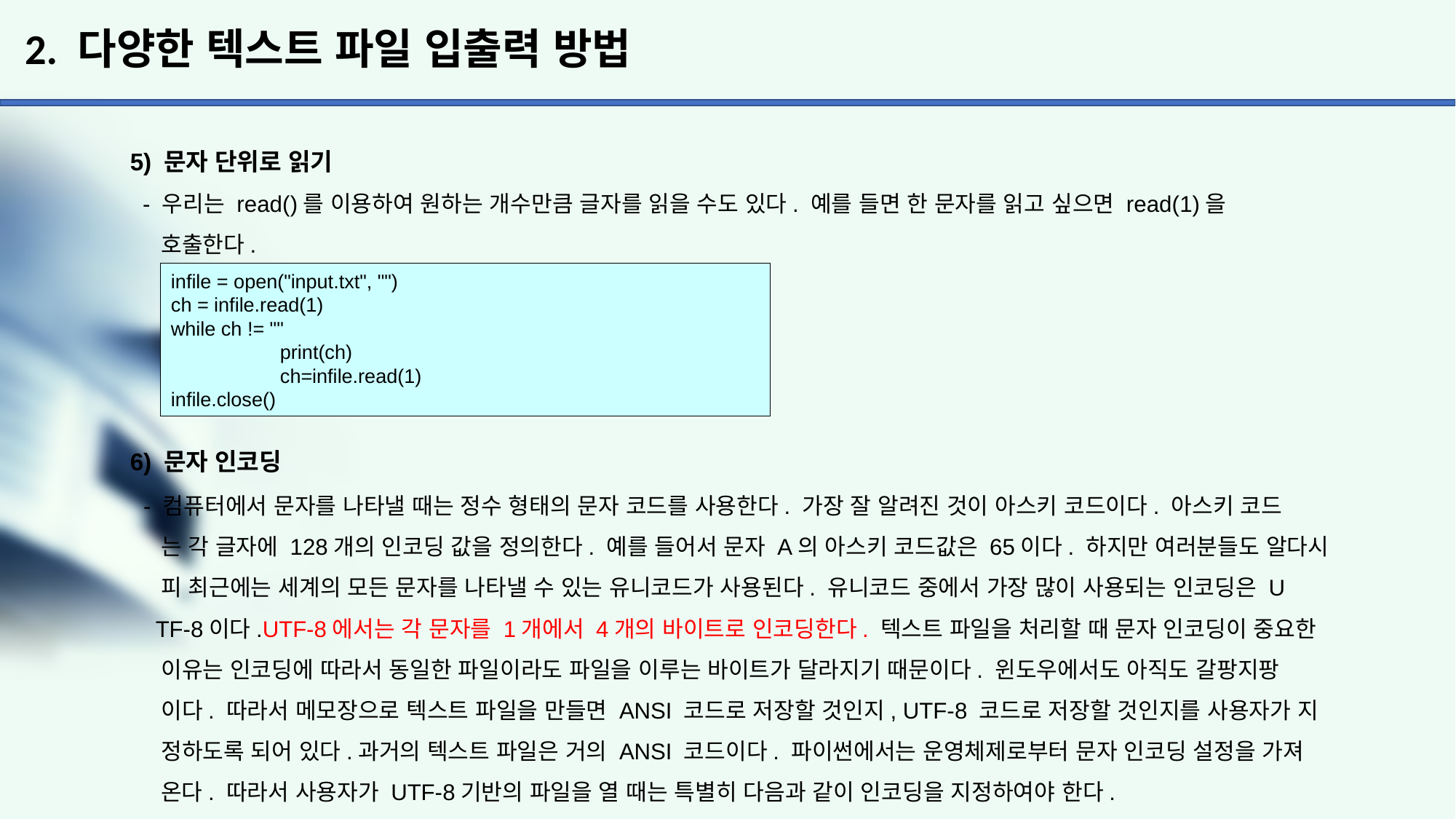

# 2. 다양한 텍스트 파일 입출력 방법
5) 문자 단위로 읽기
  - 우리는 read()를 이용하여 원하는 개수만큼 글자를 읽을 수도 있다. 예를 들면 한 문자를 읽고 싶으면 read(1)을
    호출한다.

6) 문자 인코딩
  - 컴퓨터에서 문자를 나타낼 때는 정수 형태의 문자 코드를 사용한다. 가장 잘 알려진 것이 아스키 코드이다. 아스키 코드
    는 각 글자에 128개의 인코딩 값을 정의한다. 예를 들어서 문자 A의 아스키 코드값은 65이다. 하지만 여러분들도 알다시
    피 최근에는 세계의 모든 문자를 나타낼 수 있는 유니코드가 사용된다. 유니코드 중에서 가장 많이 사용되는 인코딩은 U
    TF-8이다.UTF-8에서는 각 문자를 1개에서 4개의 바이트로 인코딩한다. 텍스트 파일을 처리할 때 문자 인코딩이 중요한
    이유는 인코딩에 따라서 동일한 파일이라도 파일을 이루는 바이트가 달라지기 때문이다. 윈도우에서도 아직도 갈팡지팡
    이다. 따라서 메모장으로 텍스트 파일을 만들면 ANSI 코드로 저장할 것인지, UTF-8 코드로 저장할 것인지를 사용자가 지
    정하도록 되어 있다.과거의 텍스트 파일은 거의 ANSI 코드이다. 파이썬에서는 운영체제로부터 문자 인코딩 설정을 가져
    온다. 따라서 사용자가 UTF-8기반의 파일을 열 때는 특별히 다음과 같이 인코딩을 지정하여야 한다.
infile = open("input.txt", "")
ch = infile.read(1)
while ch != ""
	print(ch)
	ch=infile.read(1)
infile.close()